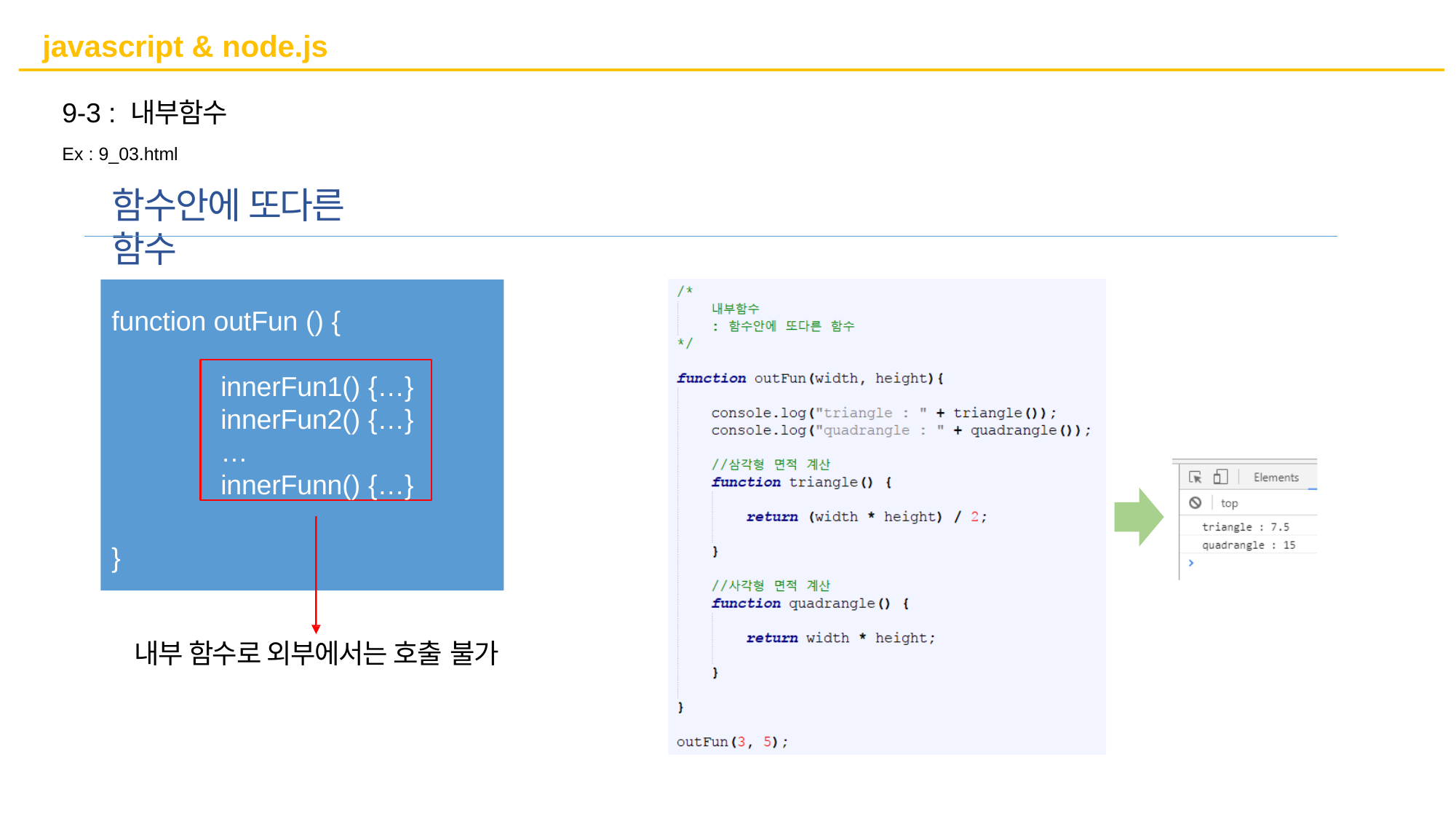

# javascript & node.js

9-3 : 내부함수
Ex : 9_03.html
함수안에 또다른 함수

function outFun () {

}
innerFun1() {…}
innerFun2() {…}
…
innerFunn() {…}

내부 함수로 외부에서는 호출 불가